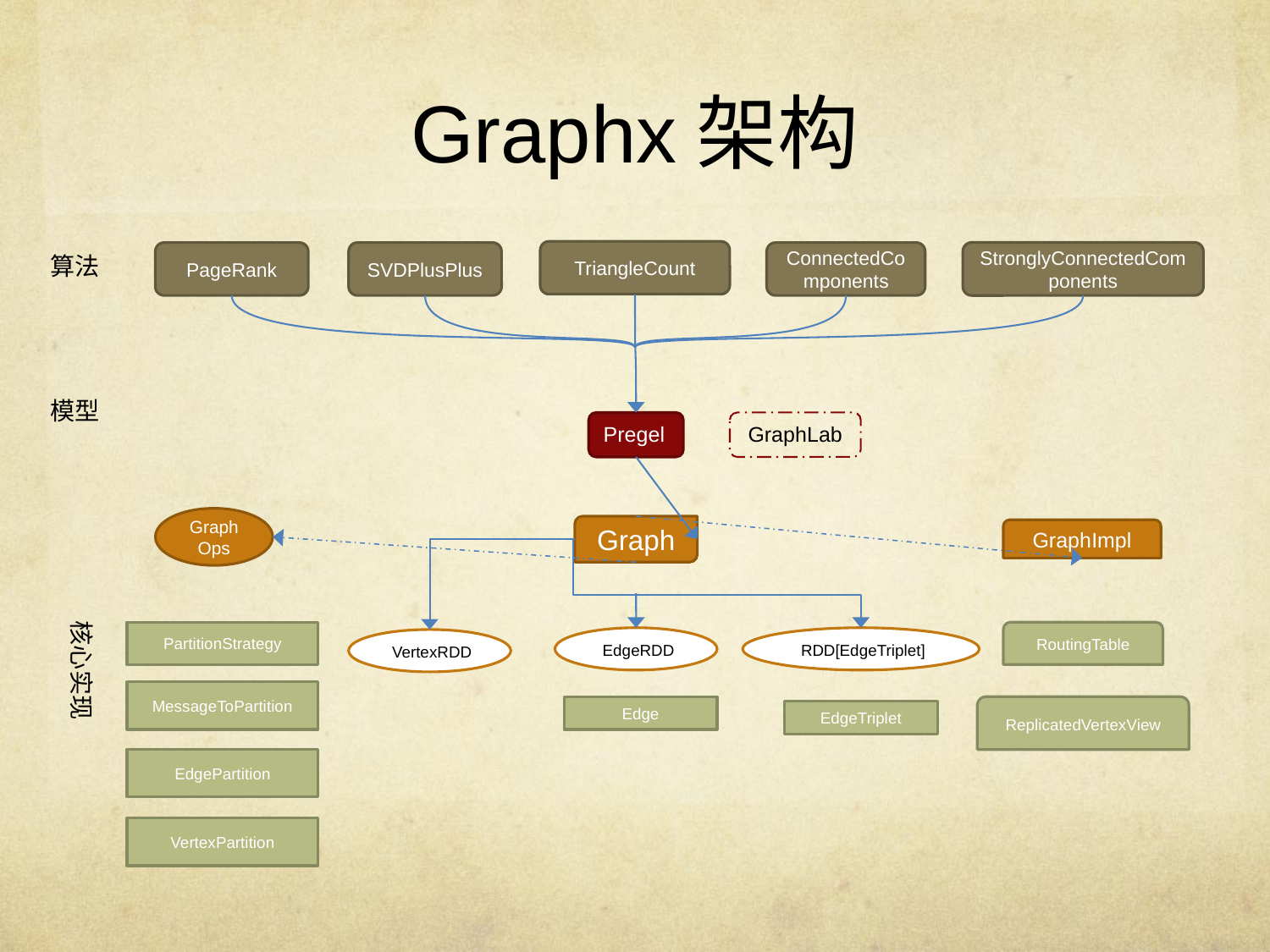

# Graphx架构
TriangleCount
StronglyConnectedComponents
PageRank
SVDPlusPlus
ConnectedComponents
算法
模型
Pregel
GraphLab
GraphOps
Graph
GraphImpl
核心实现
PartitionStrategy
RoutingTable
 EdgeRDD
 RDD[EdgeTriplet]
 VertexRDD
MessageToPartition
Edge
ReplicatedVertexView
EdgeTriplet
EdgePartition
VertexPartition